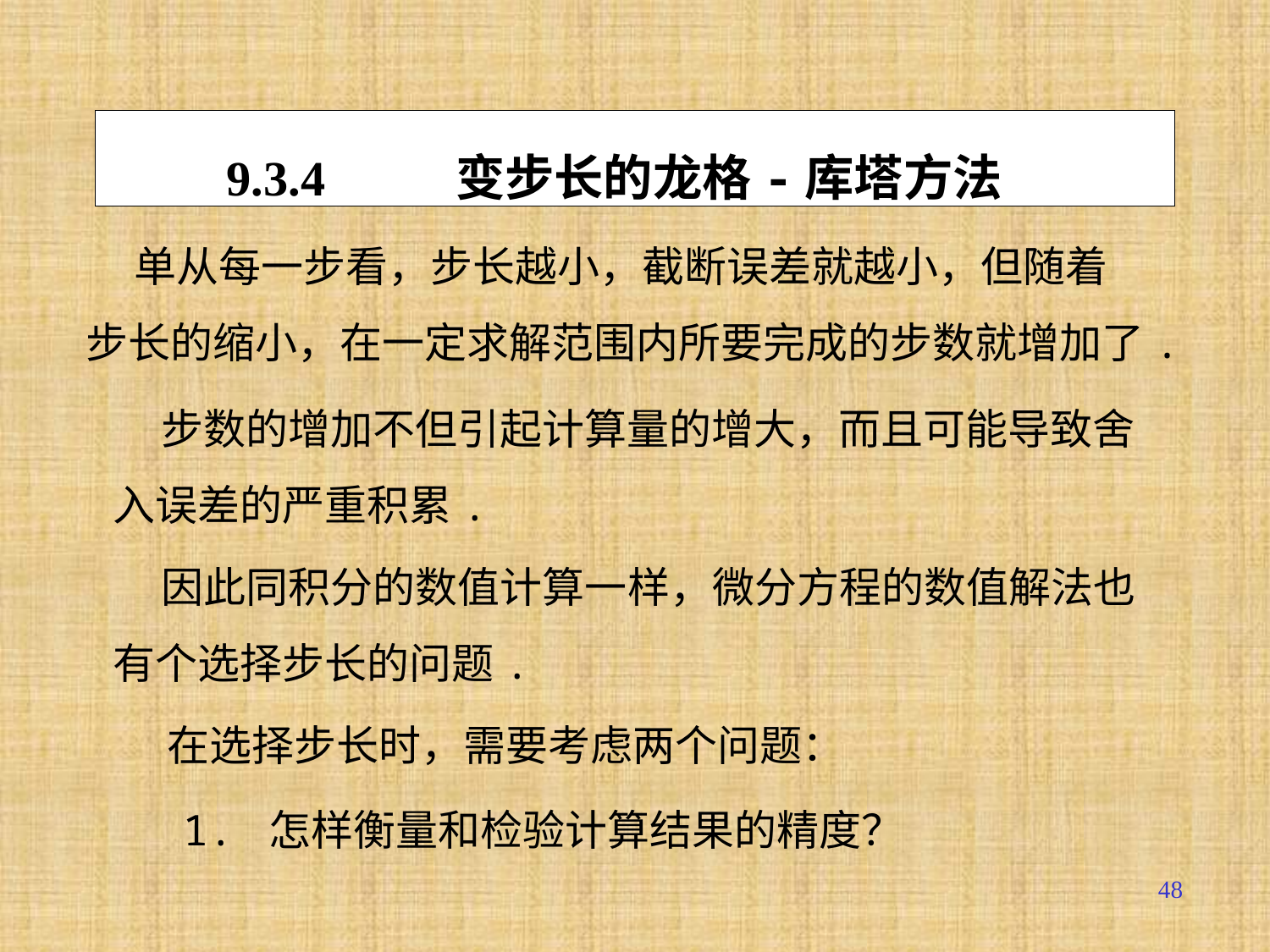

# 9.3.4    变步长的龙格-库塔方法
    单从每一步看，步长越小，截断误差就越小，但随着
步长的缩小，在一定求解范围内所要完成的步数就增加了.
    步数的增加不但引起计算量的增大，而且可能导致舍
入误差的严重积累.
    因此同积分的数值计算一样，微分方程的数值解法也
有个选择步长的问题.
    在选择步长时，需要考虑两个问题：
    1. 怎样衡量和检验计算结果的精度？
48